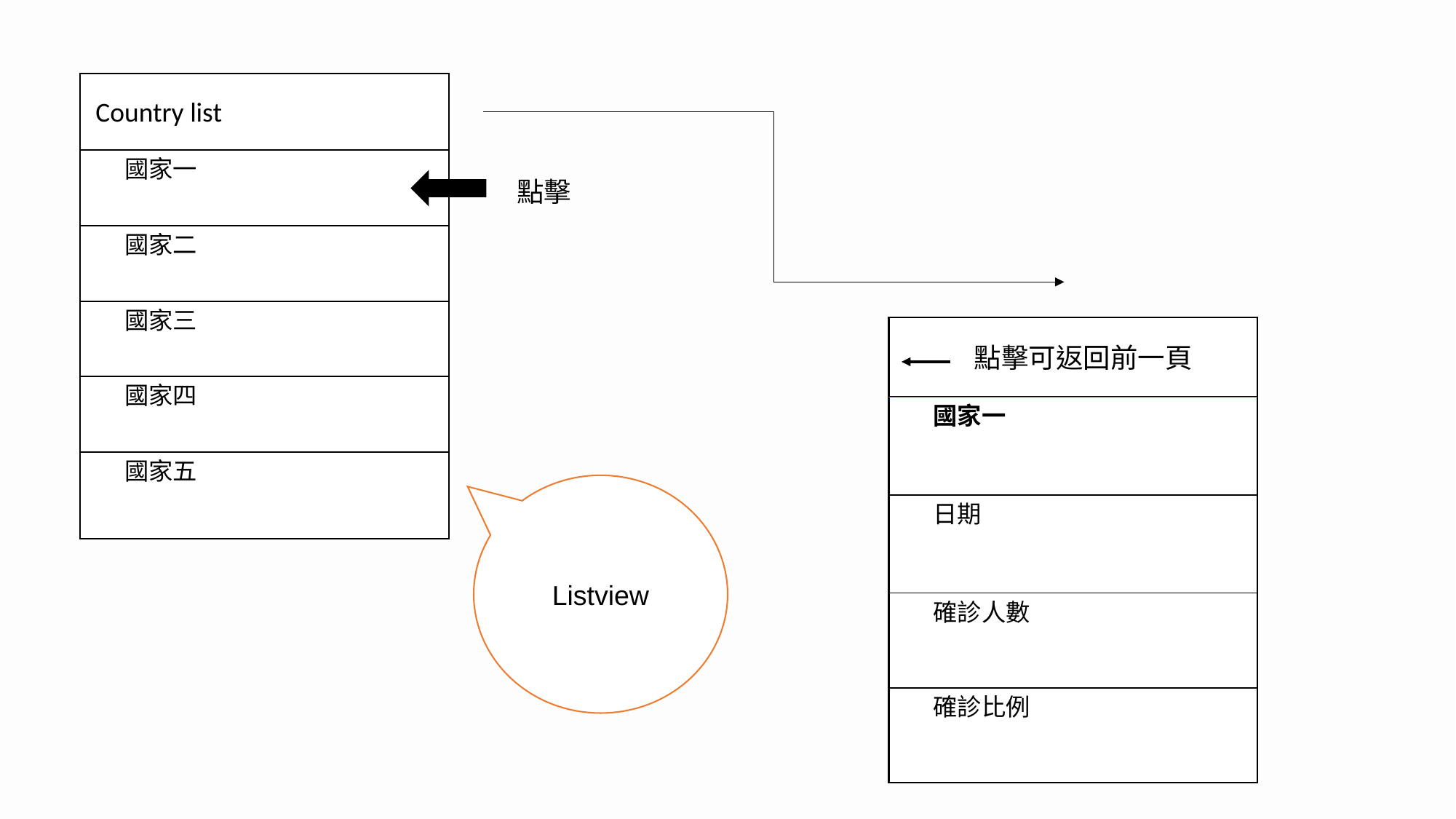

Country list
| 國家一 |
| --- |
| 國家二 |
| 國家三 |
| 國家四 |
| 國家五 |
點擊

點擊可返回前一頁
| 國家一 |
| --- |
| 日期 |
| 確診人數 |
| 確診比例 |
Listview